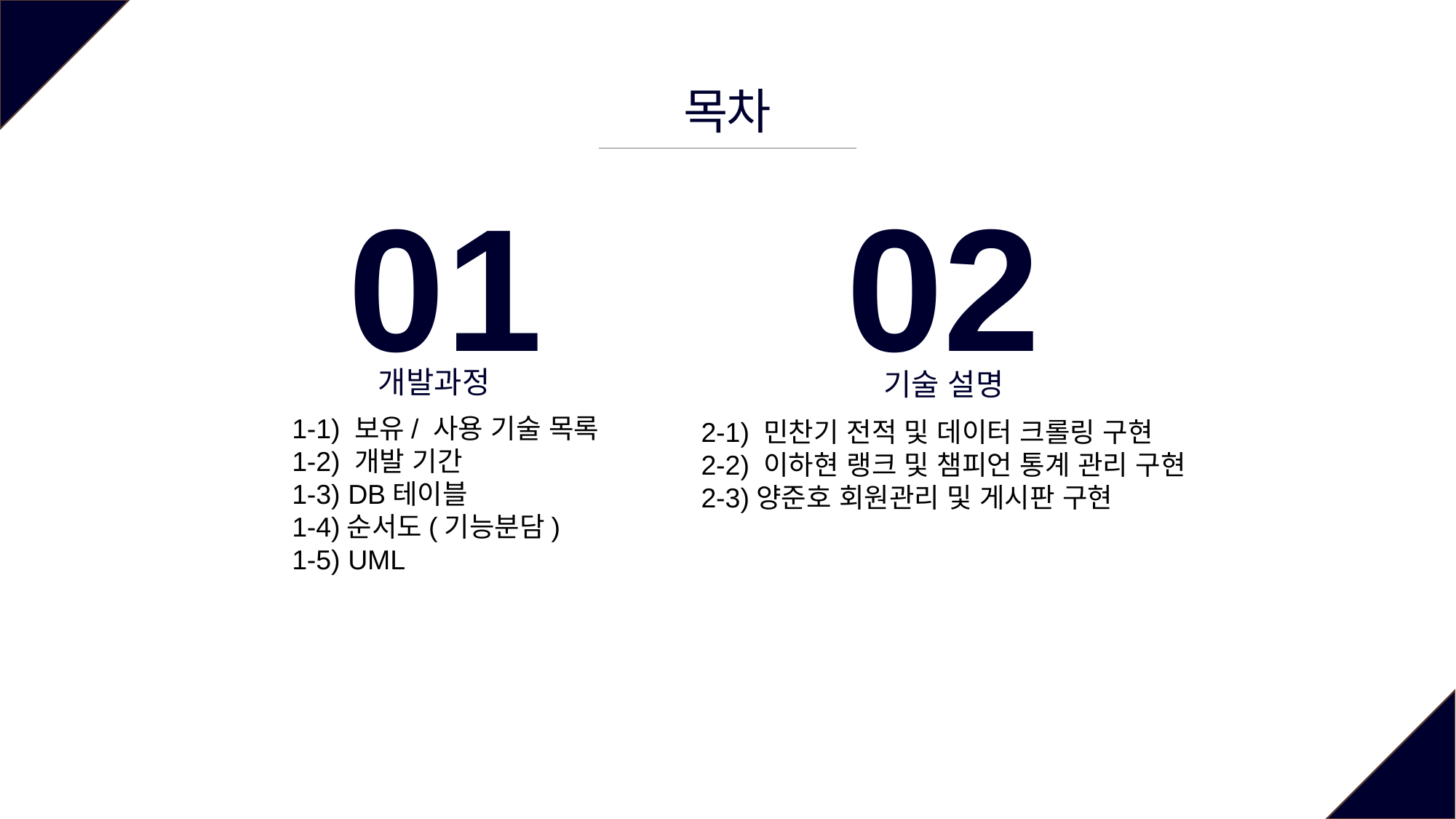

목차
01
02
개발과정
기술 설명
1-1) 보유/ 사용 기술 목록
1-2) 개발 기간
1-3) DB테이블
1-4)순서도(기능분담)
1-5) UML
2-1) 민찬기 전적 및 데이터 크롤링 구현
2-2) 이하현 랭크 및 챔피언 통계 관리 구현
2-3)양준호 회원관리 및 게시판 구현